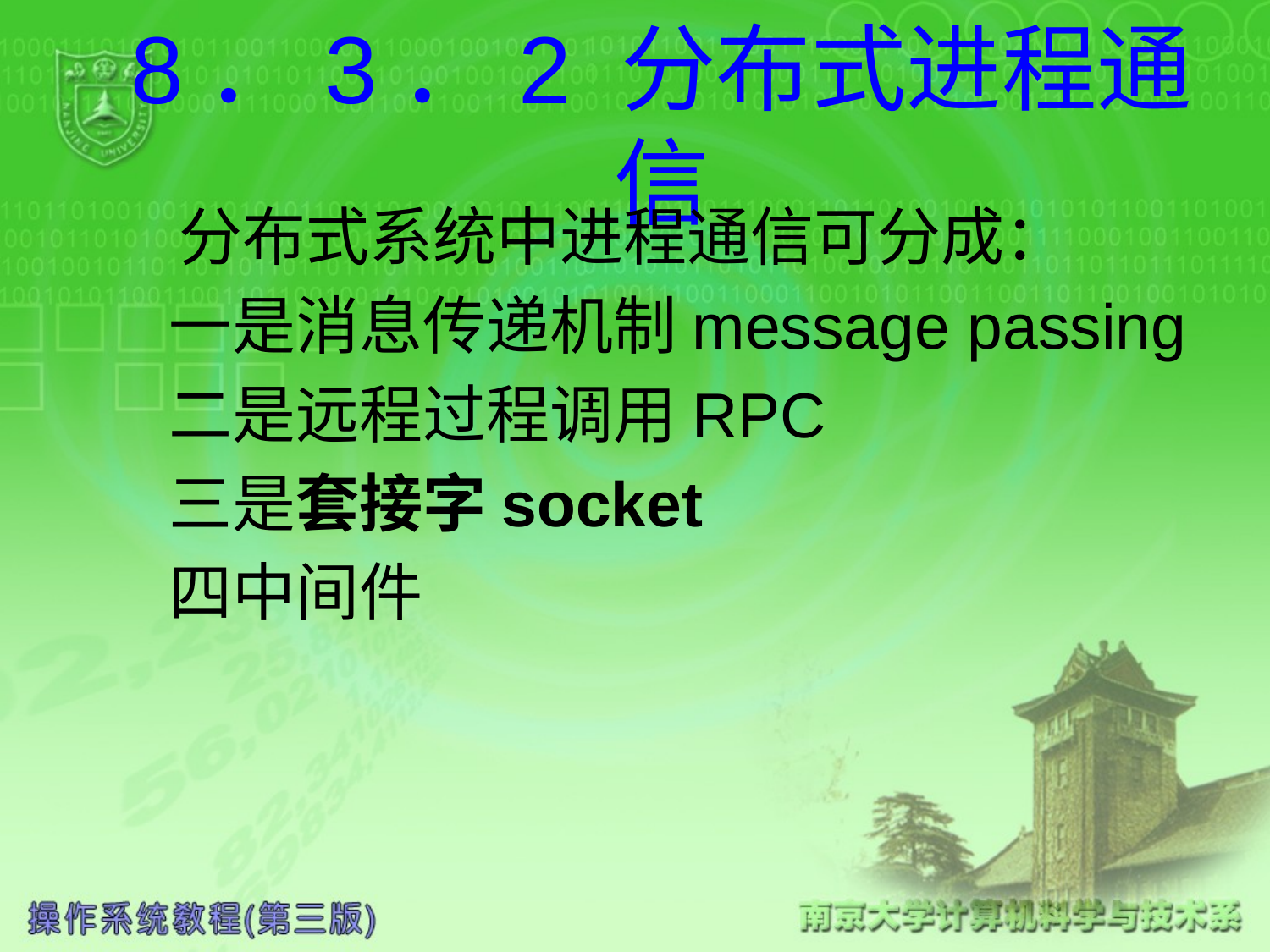

# 8．3．2 分布式进程通信
  分布式系统中进程通信可分成：
 一是消息传递机制message passing
 二是远程过程调用RPC
 三是套接字socket
 四中间件